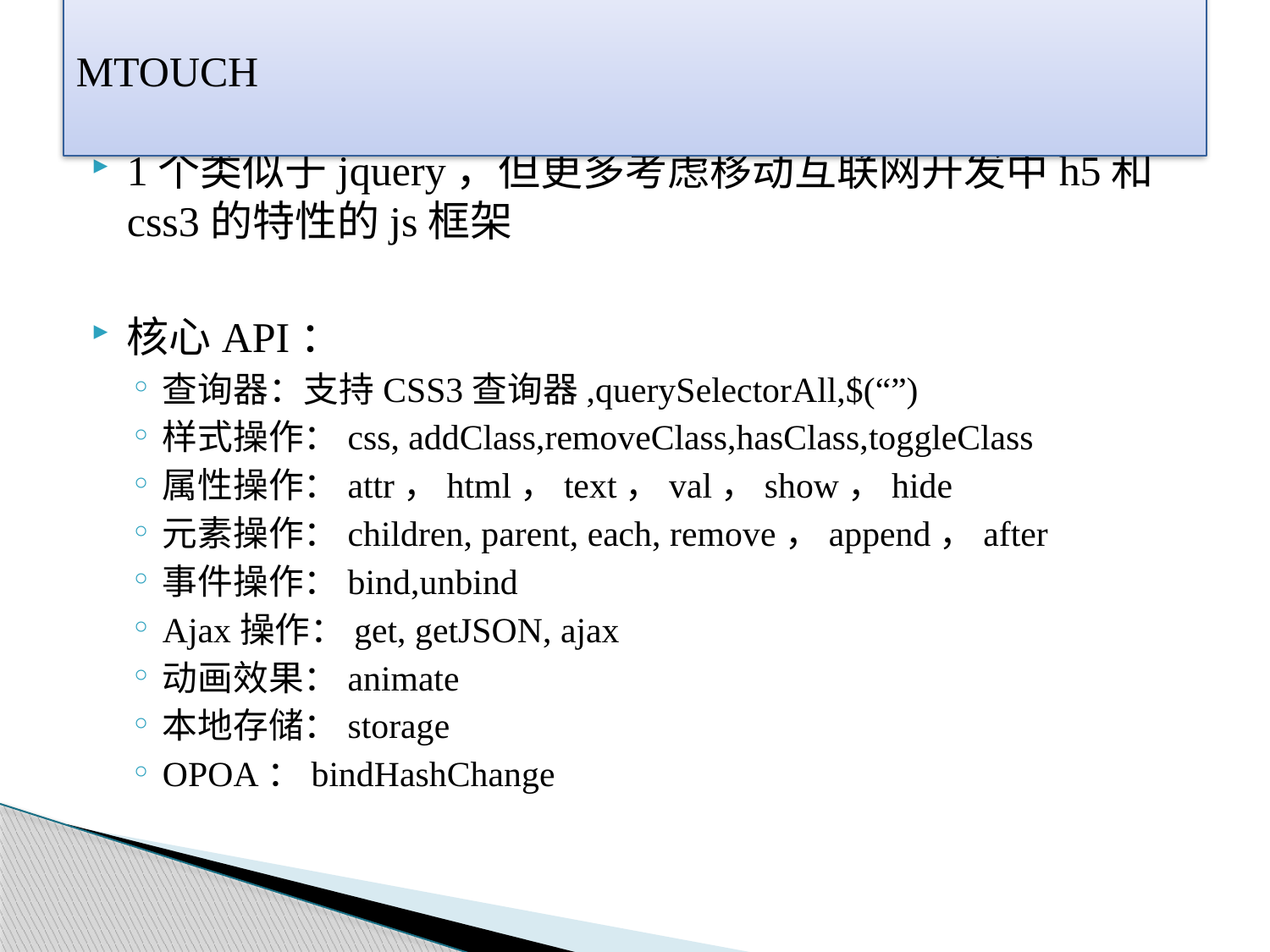

# MTOUCH
1个类似于jquery，但更多考虑移动互联网开发中h5和css3的特性的js框架

核心API：
查询器：支持CSS3查询器,querySelectorAll,$(“”)
样式操作：css, addClass,removeClass,hasClass,toggleClass
属性操作：attr，html，text，val，show，hide
元素操作：children, parent, each, remove，append，after
事件操作：bind,unbind
Ajax操作：get, getJSON, ajax
动画效果：animate
本地存储：storage
OPOA：bindHashChange